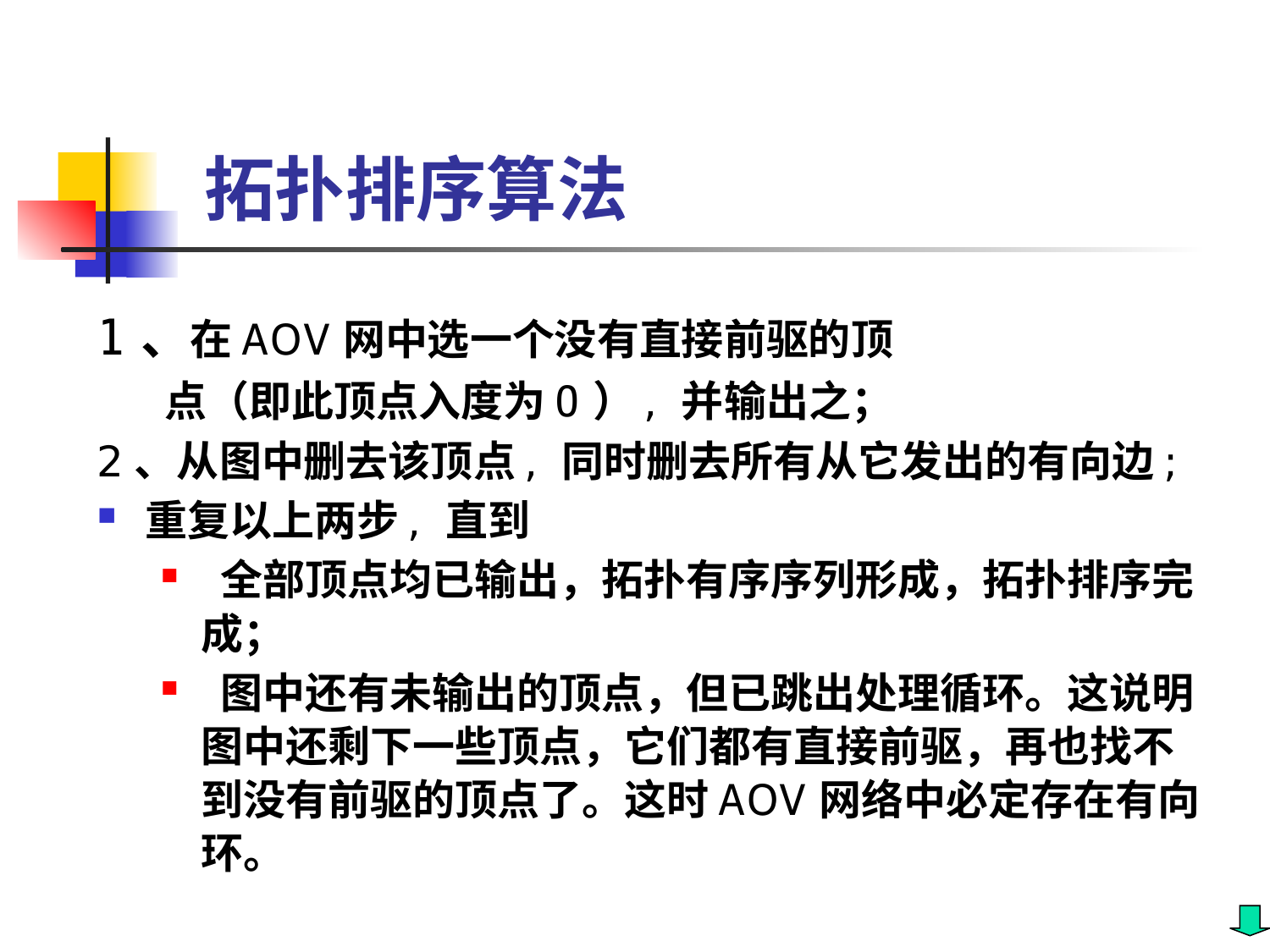

# 拓扑排序算法
1、在AOV网中选一个没有直接前驱的顶
      点（即此顶点入度为0）, 并输出之；
2、从图中删去该顶点, 同时删去所有从它发出的有向边;
重复以上两步, 直到
 全部顶点均已输出，拓扑有序序列形成，拓扑排序完成；
 图中还有未输出的顶点，但已跳出处理循环。这说明图中还剩下一些顶点，它们都有直接前驱，再也找不到没有前驱的顶点了。这时AOV网络中必定存在有向环。